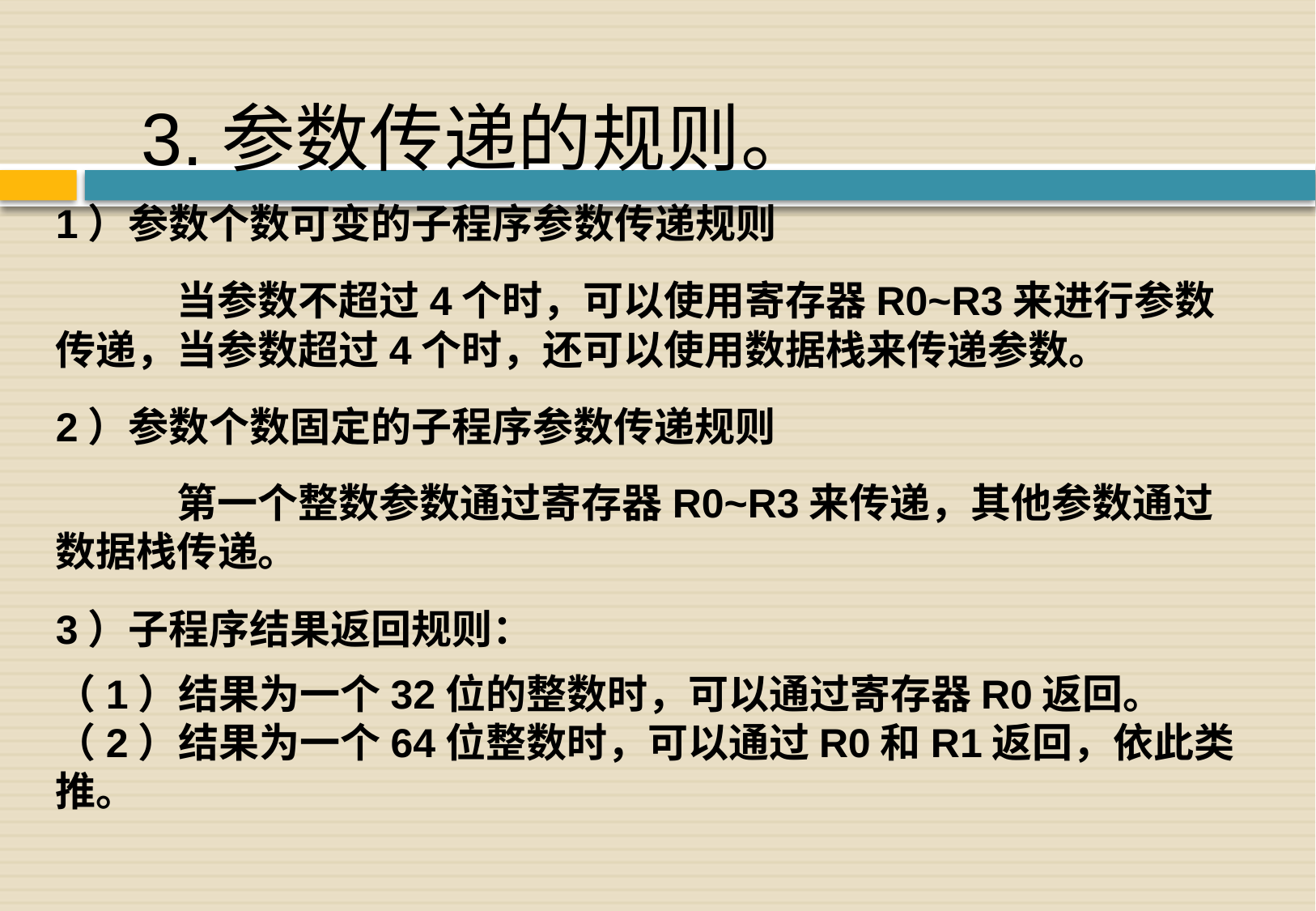

# 3.参数传递的规则。
1）参数个数可变的子程序参数传递规则
	当参数不超过4个时，可以使用寄存器R0~R3来进行参数传递，当参数超过4个时，还可以使用数据栈来传递参数。
2）参数个数固定的子程序参数传递规则
	第一个整数参数通过寄存器R0~R3来传递，其他参数通过数据栈传递。
3）子程序结果返回规则：
（1）结果为一个32位的整数时，可以通过寄存器R0返回。
（2）结果为一个64位整数时，可以通过R0和R1返回，依此类推。